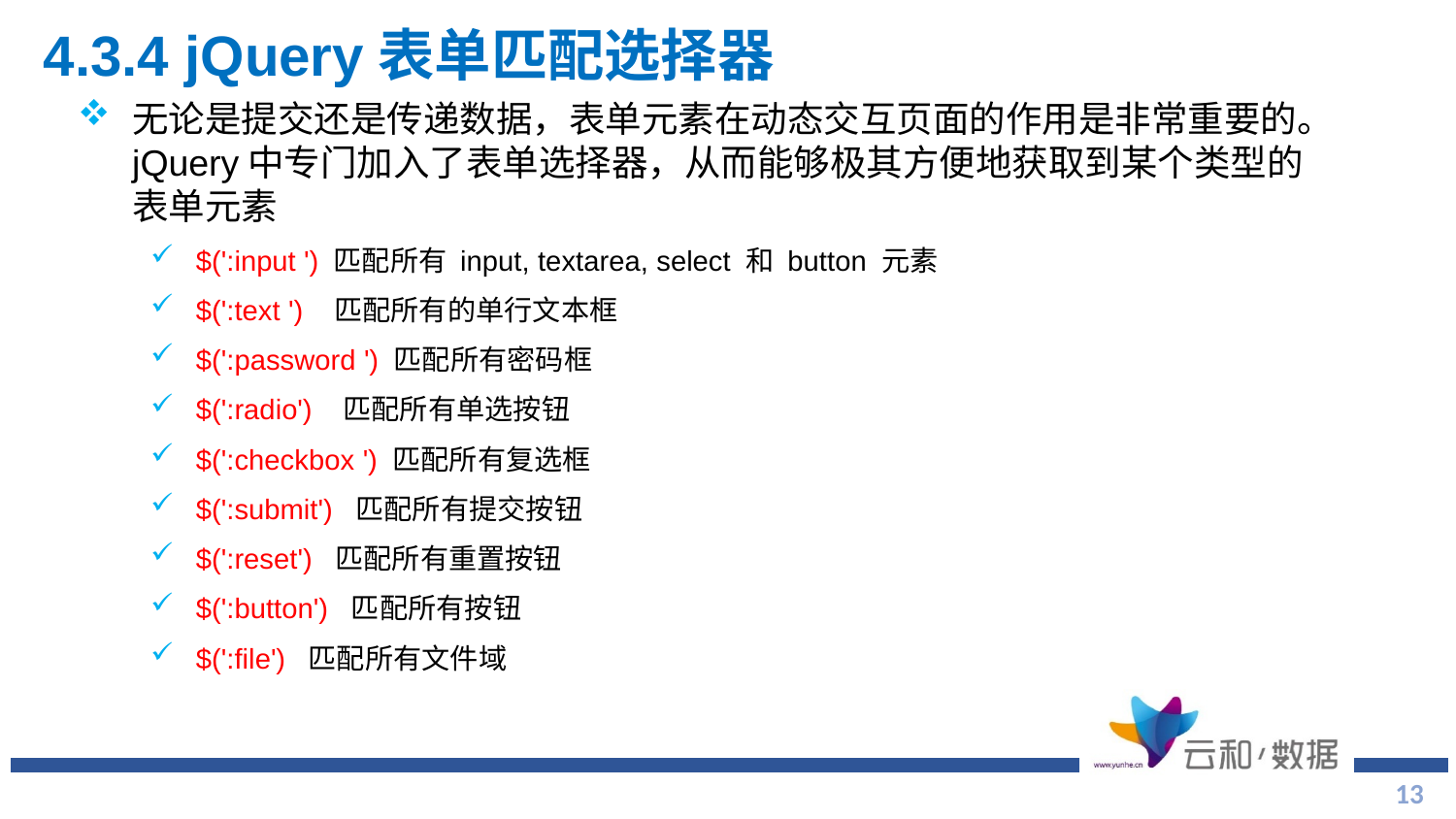

# 4.3.4 jQuery表单匹配选择器
无论是提交还是传递数据，表单元素在动态交互页面的作用是非常重要的。jQuery中专门加入了表单选择器，从而能够极其方便地获取到某个类型的表单元素
$(':input ') 匹配所有 input, textarea, select 和 button 元素
$(':text ')   匹配所有的单行文本框
$(':password ') 匹配所有密码框
$(':radio')   匹配所有单选按钮
$(':checkbox ') 匹配所有复选框
$(':submit')  匹配所有提交按钮
$(':reset')  匹配所有重置按钮
$(':button')  匹配所有按钮
$(':file')  匹配所有文件域
13